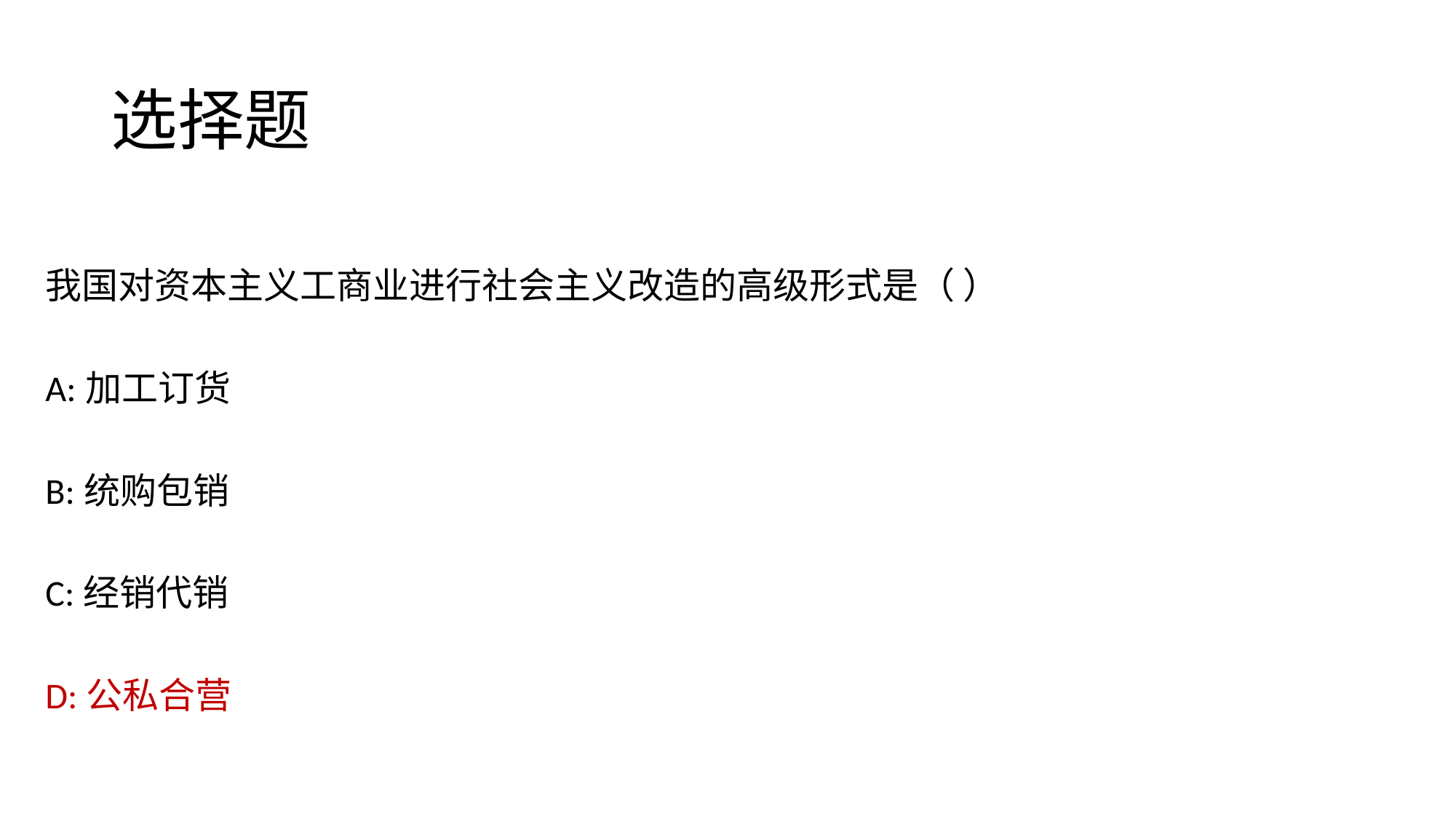

# 选择题
我国对资本主义工商业进行社会主义改造的高级形式是（ ）
A:加工订货
B:统购包销
C:经销代销
D:公私合营